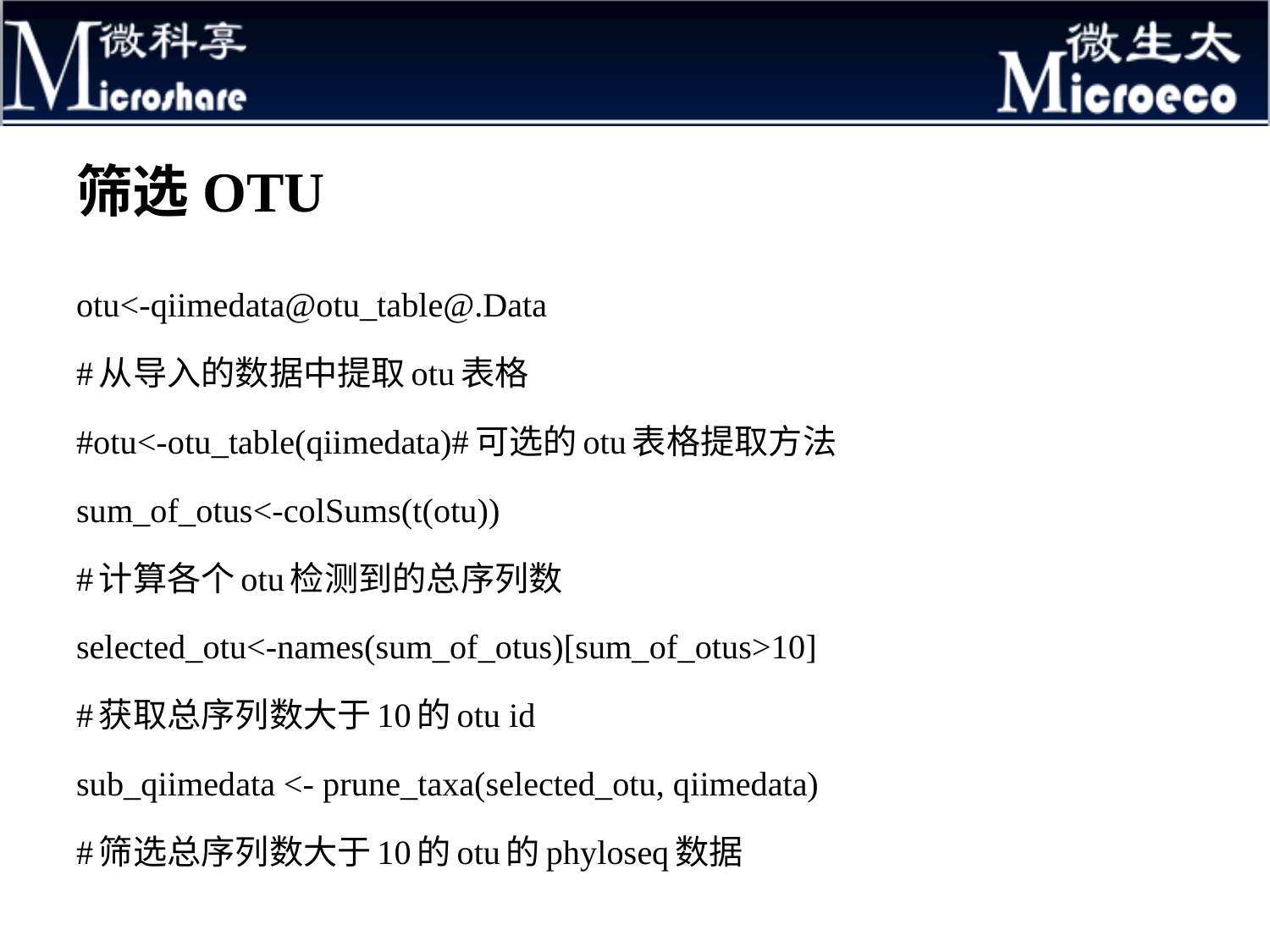

# 筛选OTU
otu<-qiimedata@otu_table@.Data
#从导入的数据中提取otu表格
#otu<-otu_table(qiimedata)#可选的otu表格提取方法
sum_of_otus<-colSums(t(otu))
#计算各个otu检测到的总序列数
selected_otu<-names(sum_of_otus)[sum_of_otus>10]
#获取总序列数大于10的otu id
sub_qiimedata <- prune_taxa(selected_otu, qiimedata)
#筛选总序列数大于10的otu的phyloseq数据